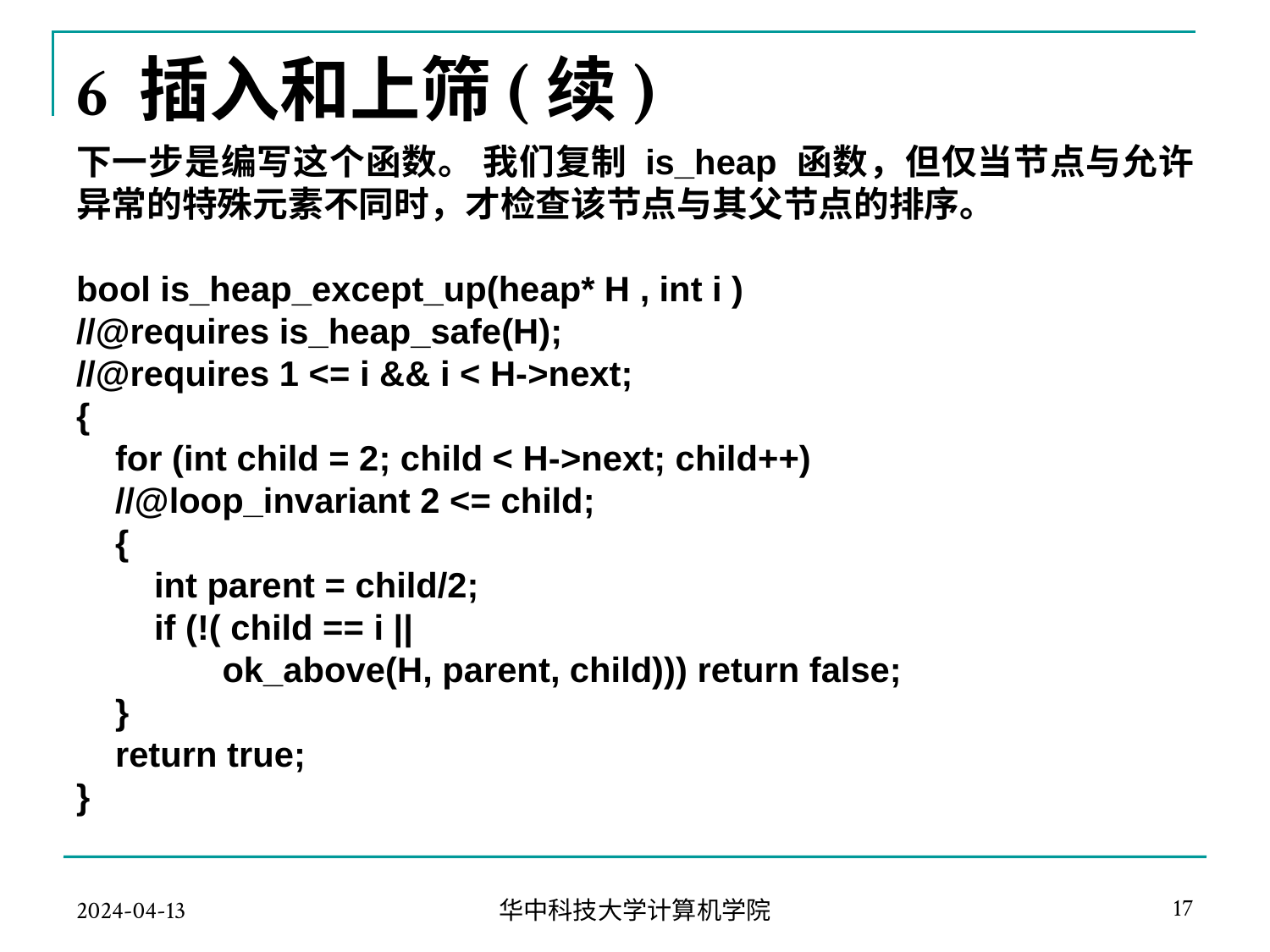

# 6 插入和上筛(续)
下一步是编写这个函数。 我们复制 is_heap 函数，但仅当节点与允许异常的特殊元素不同时，才检查该节点与其父节点的排序。

bool is_heap_except_up(heap* H , int i )
//@requires is_heap_safe(H);
//@requires 1 <= i && i < H->next;
{
    for (int child = 2; child < H->next; child++)
    //@loop_invariant 2 <= child;
    {
        int parent = child/2;
        if (!( child == i ||
               ok_above(H, parent, child))) return false;
    }
    return true;
}
2024-04-13
17
华中科技大学计算机学院